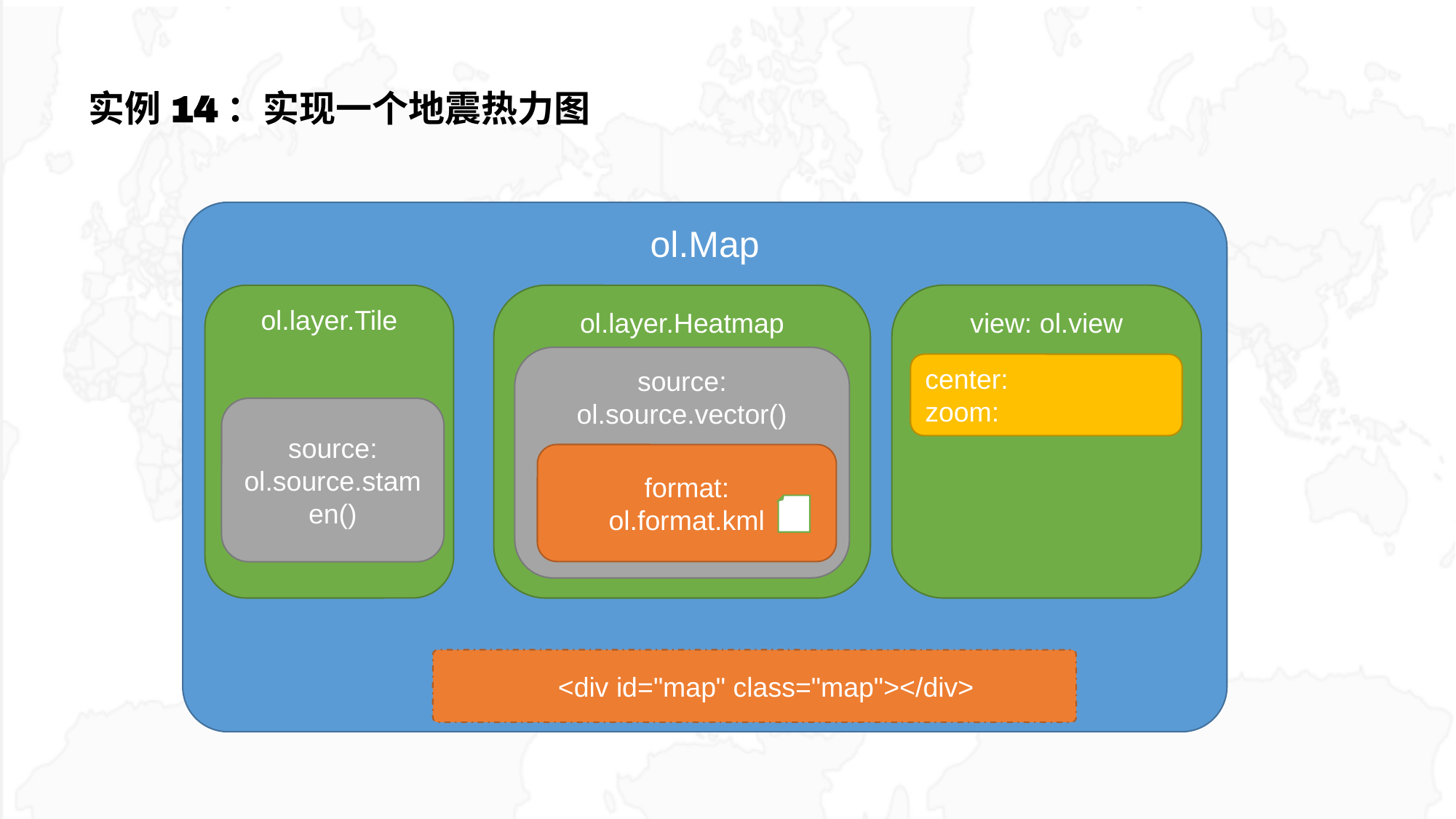

# 实例14：实现一个地震热力图
ol.Map
view: ol.view
ol.layer.Tile
ol.layer.Heatmap
source: ol.source.vector()
center:
zoom:
source: ol.source.stamen()
format:
ol.format.kml

   <div id="map" class="map"></div>